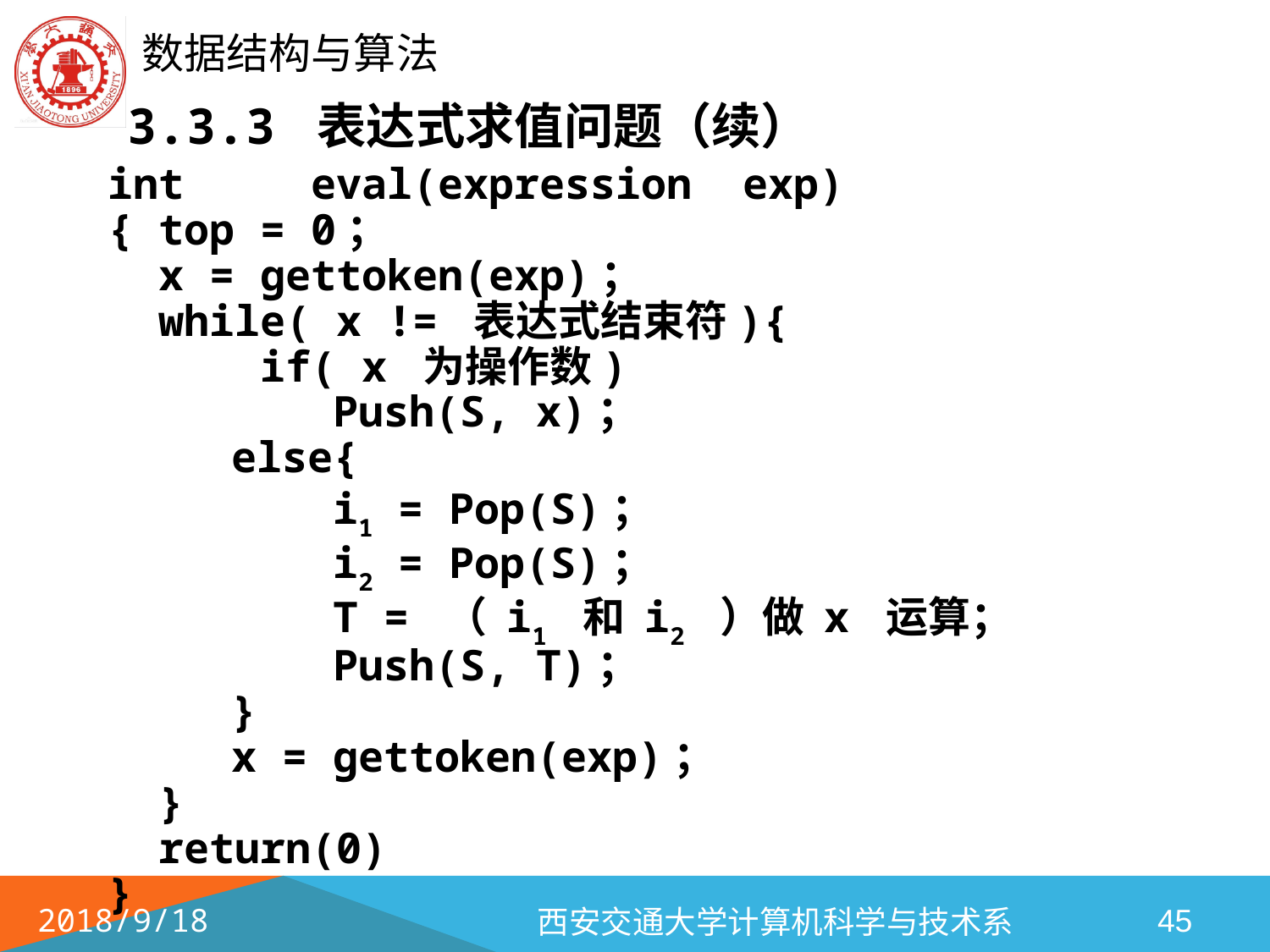

# 3.3.3 表达式求值问题（续）
int     eval(expression  exp)
{ top = 0；
  x = gettoken(exp)；
  while( x != 表达式结束符){
      if( x 为操作数)
		  Push(S, x)；
	   else{
		  i1 = Pop(S)；
		  i2 = Pop(S)；
		  T = （ i1 和 i2 ）做 x 运算；
		  Push(S, T)；
	   }
	   x = gettoken(exp)；
  }
  return(0)
}